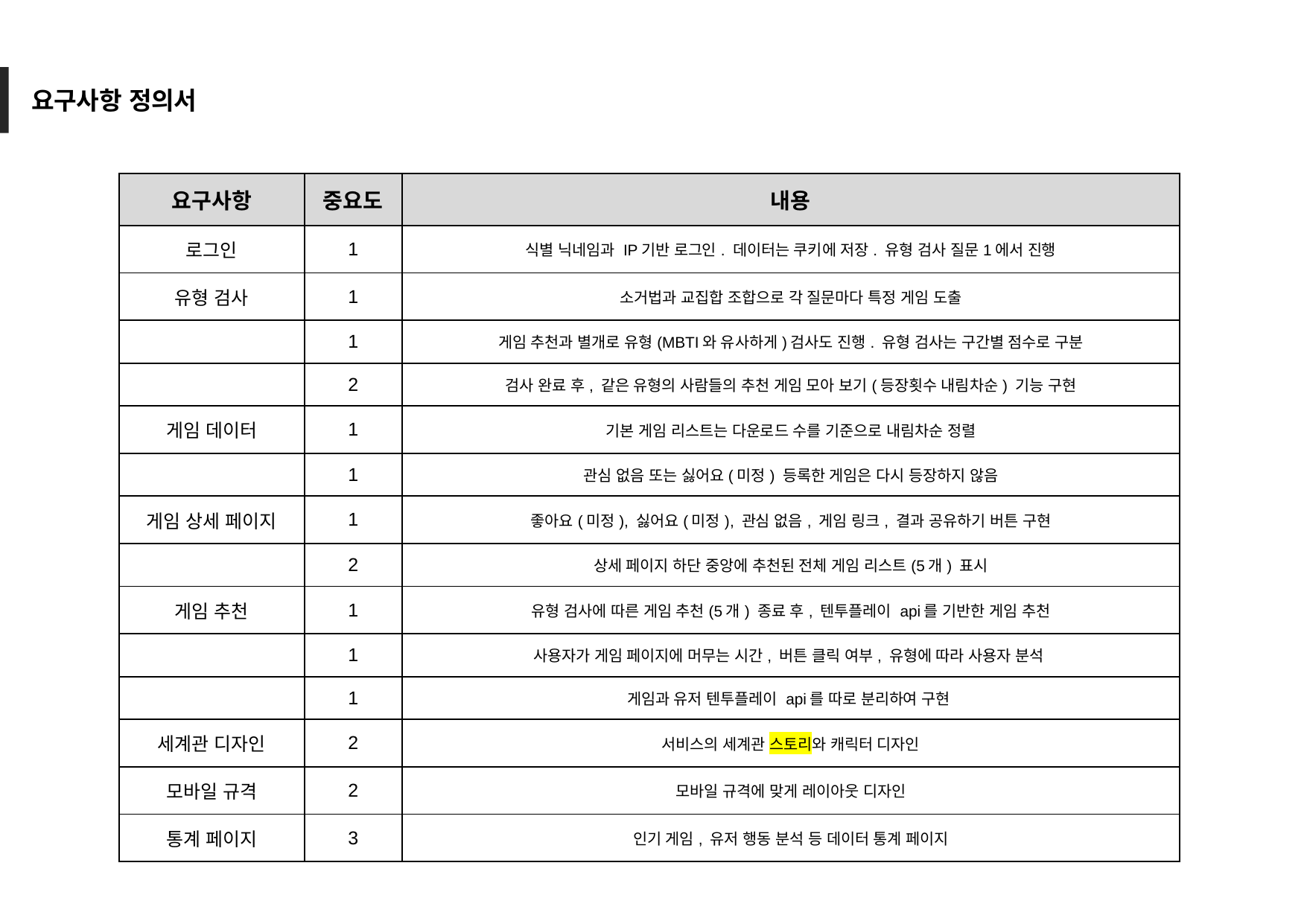

요구사항 정의서
| 요구사항 | 중요도 | 내용 |
| --- | --- | --- |
| 로그인 | 1 | 식별 닉네임과 IP기반 로그인. 데이터는 쿠키에 저장. 유형 검사 질문1에서 진행 |
| 유형 검사 | 1 | 소거법과 교집합 조합으로 각 질문마다 특정 게임 도출 |
|  | 1 | 게임 추천과 별개로 유형(MBTI와 유사하게)검사도 진행. 유형 검사는 구간별 점수로 구분 |
|  | 2 | 검사 완료 후, 같은 유형의 사람들의 추천 게임 모아 보기(등장횟수 내림차순) 기능 구현 |
| 게임 데이터 | 1 | 기본 게임 리스트는 다운로드 수를 기준으로 내림차순 정렬 |
|  | 1 | 관심 없음 또는 싫어요(미정) 등록한 게임은 다시 등장하지 않음 |
| 게임 상세 페이지 | 1 | 좋아요(미정), 싫어요(미정), 관심 없음, 게임 링크, 결과 공유하기 버튼 구현 |
|  | 2 | 상세 페이지 하단 중앙에 추천된 전체 게임 리스트(5개) 표시 |
| 게임 추천 | 1 | 유형 검사에 따른 게임 추천(5개) 종료 후, 텐투플레이 api를 기반한 게임 추천 |
|  | 1 | 사용자가 게임 페이지에 머무는 시간, 버튼 클릭 여부, 유형에 따라 사용자 분석 |
|  | 1 | 게임과 유저 텐투플레이 api를 따로 분리하여 구현 |
| 세계관 디자인 | 2 | 서비스의 세계관 스토리와 캐릭터 디자인 |
| 모바일 규격 | 2 | 모바일 규격에 맞게 레이아웃 디자인 |
| 통계 페이지 | 3 | 인기 게임, 유저 행동 분석 등 데이터 통계 페이지 |